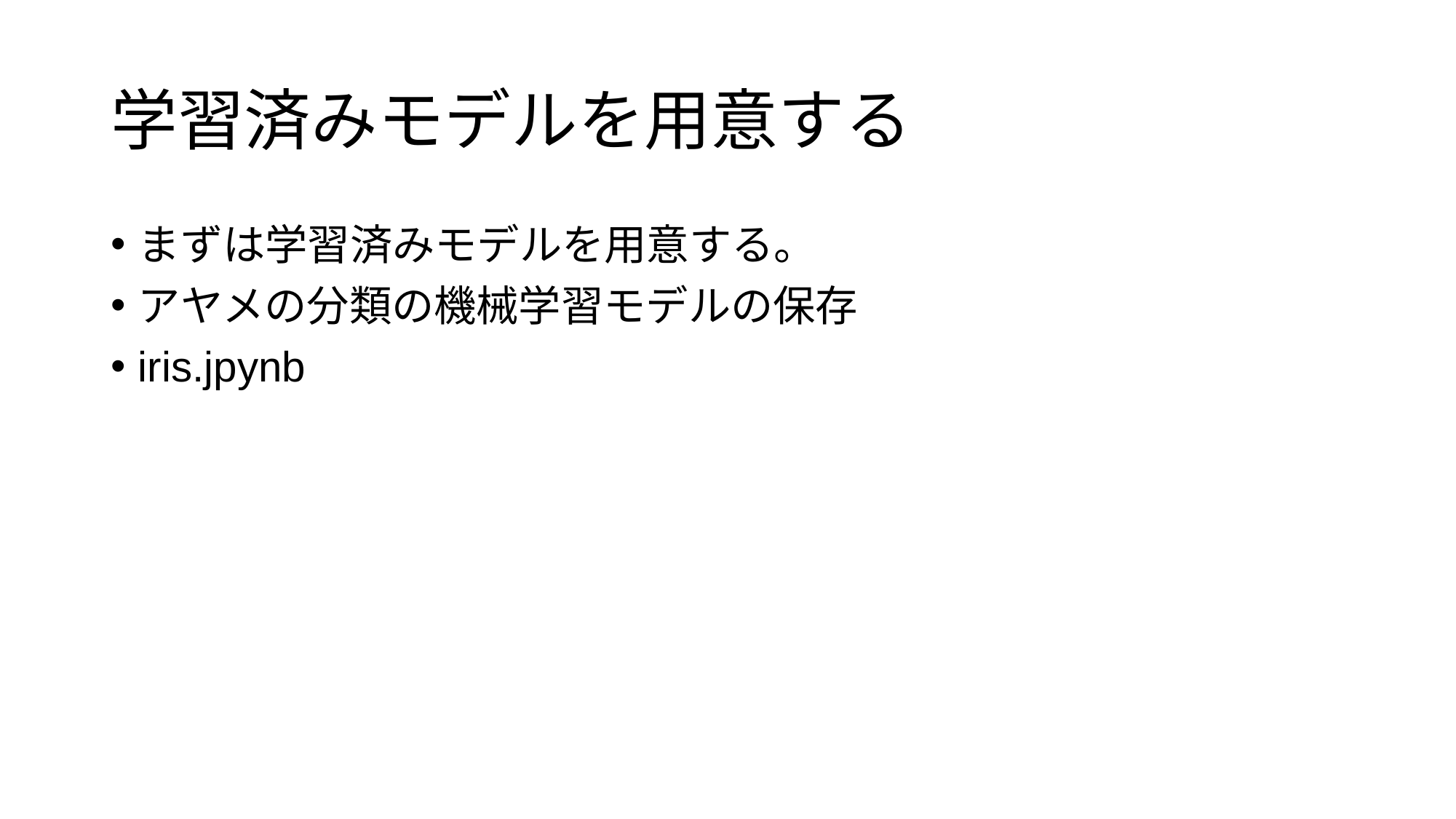

# 学習済みモデルを用意する
まずは学習済みモデルを用意する。
アヤメの分類の機械学習モデルの保存
iris.jpynb